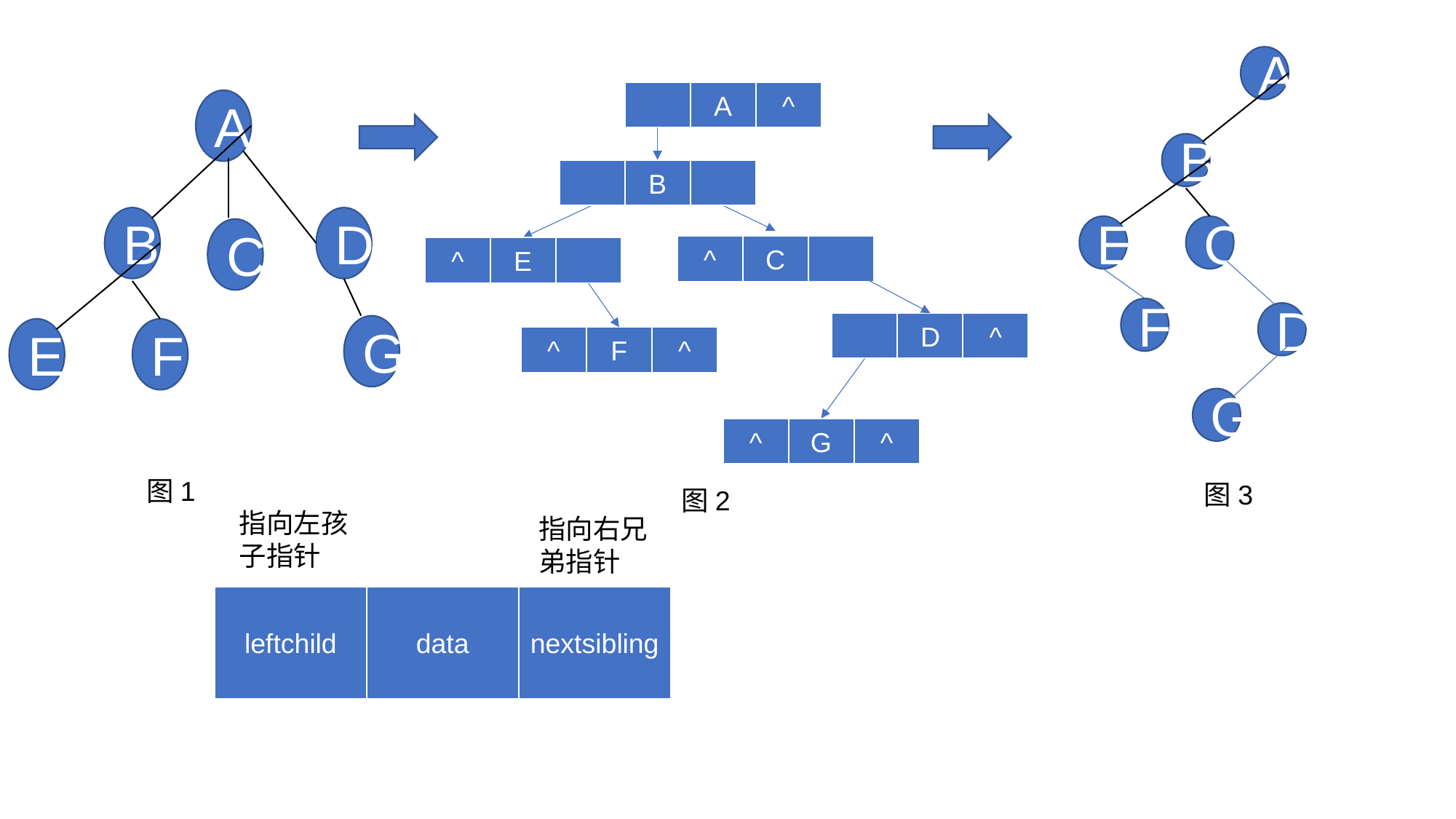

A
B
E
C
F
D
G

A
^
A
D
B
C
G
E
F

B

^
C

^
E

D
^
^
F
^
^
G
^
图1
图3
图2
指向左孩子指针
指向右兄弟指针
leftchild
data
nextsibling